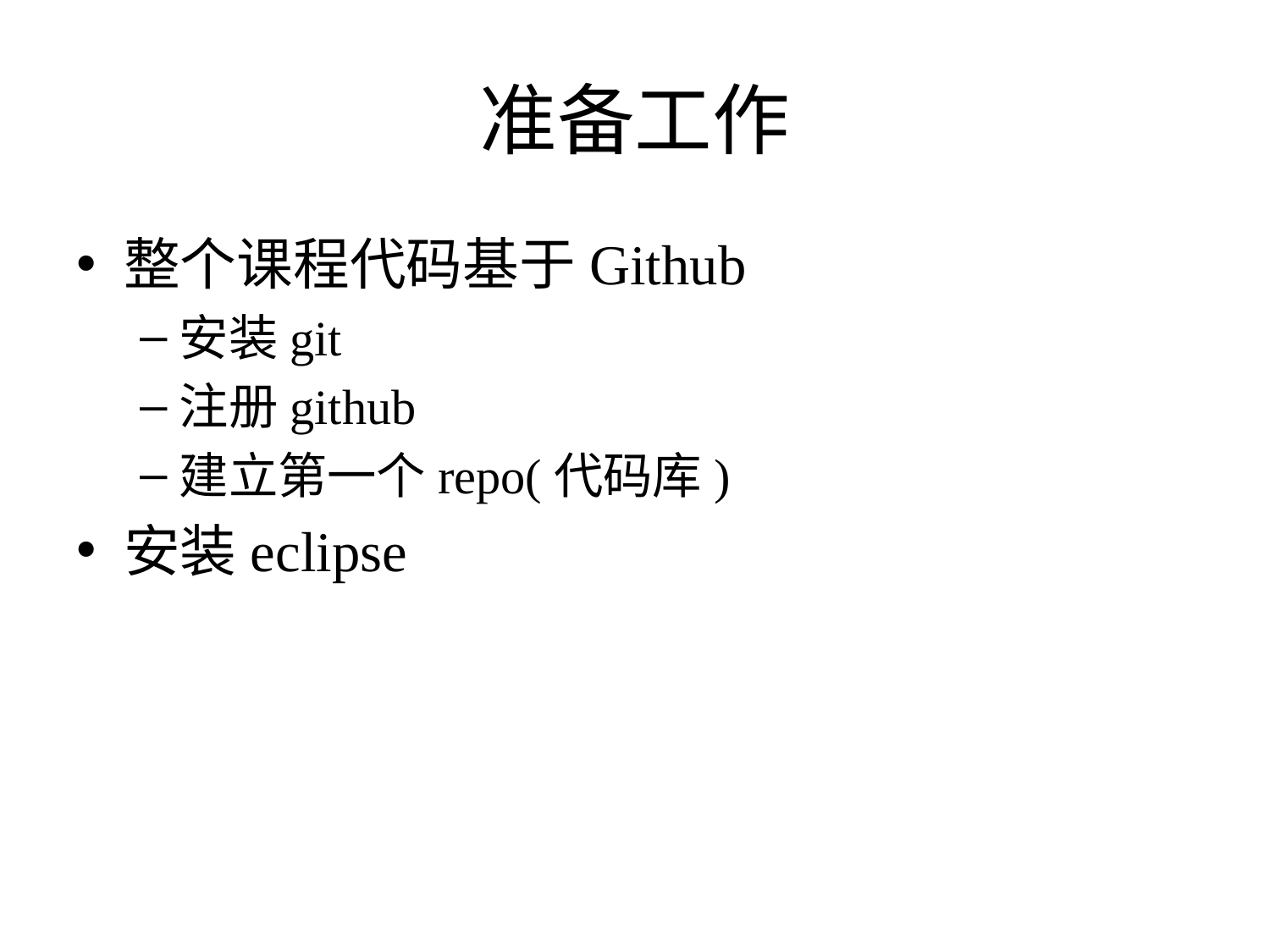

# 准备工作
整个课程代码基于Github
安装git
注册github
建立第一个repo(代码库)
安装eclipse